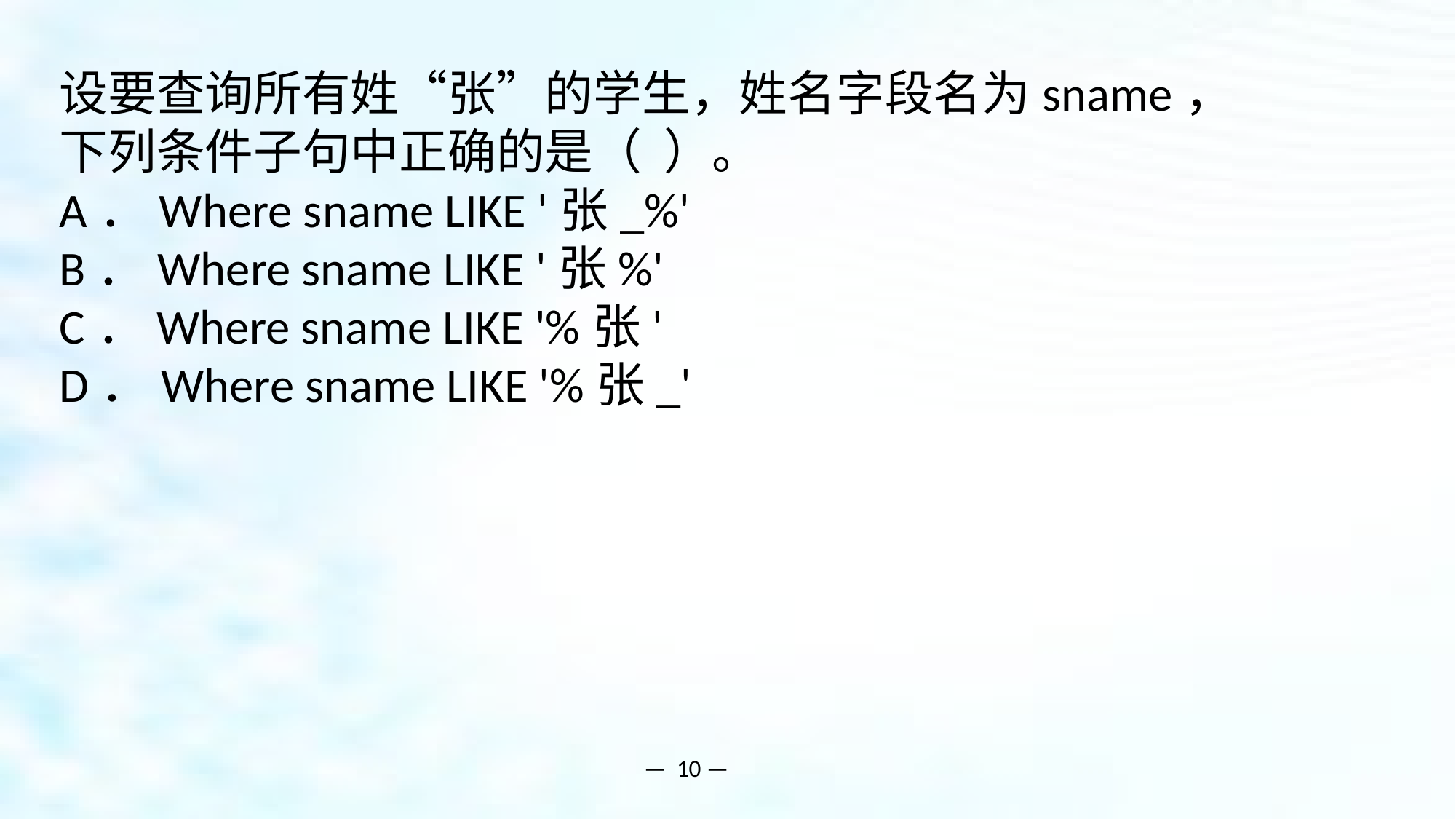

设要查询所有姓“张”的学生，姓名字段名为sname，下列条件子句中正确的是（  ）。
A．Where sname LIKE '张_%'
B．Where sname LIKE '张%'
C．Where sname LIKE '%张'
D．Where sname LIKE '%张_'